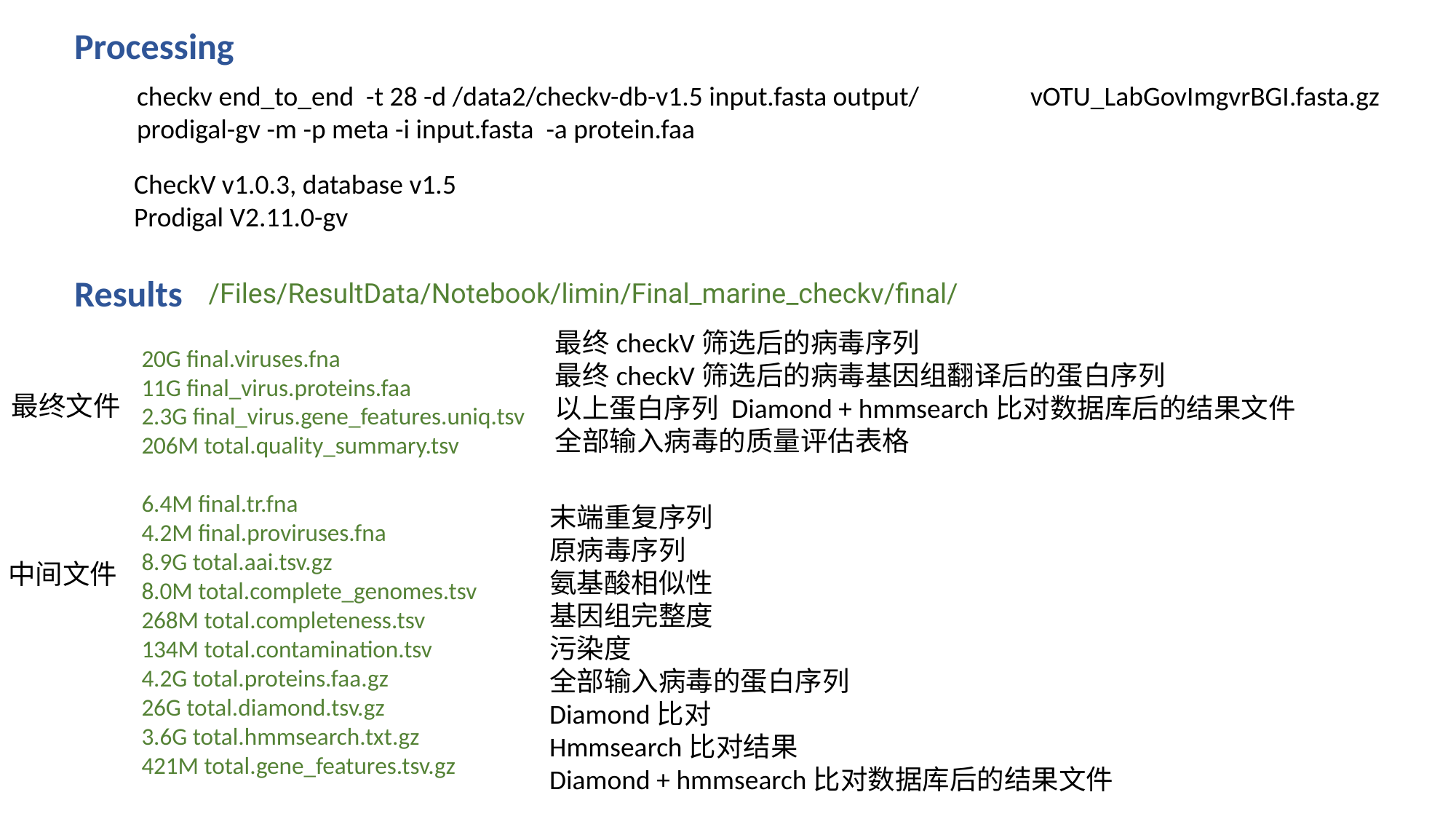

Processing
checkv end_to_end  -t 28 -d /data2/checkv-db-v1.5 input.fasta output/
prodigal-gv -m -p meta -i input.fasta  -a protein.faa
vOTU_LabGovImgvrBGI.fasta.gz
CheckV v1.0.3, database v1.5
Prodigal V2.11.0-gv
Results
/Files/ResultData/Notebook/limin/Final_marine_checkv/final/
最终checkV筛选后的病毒序列
最终checkV筛选后的病毒基因组翻译后的蛋白序列
以上蛋白序列 Diamond + hmmsearch比对数据库后的结果文件
全部输入病毒的质量评估表格
20G final.viruses.fna
11G final_virus.proteins.faa
2.3G final_virus.gene_features.uniq.tsv
206M total.quality_summary.tsv

6.4M final.tr.fna
4.2M final.proviruses.fna
8.9G total.aai.tsv.gz
8.0M total.complete_genomes.tsv
268M total.completeness.tsv
134M total.contamination.tsv
4.2G total.proteins.faa.gz
26G total.diamond.tsv.gz
3.6G total.hmmsearch.txt.gz
421M total.gene_features.tsv.gz
最终文件
末端重复序列
原病毒序列
氨基酸相似性
基因组完整度
污染度
全部输入病毒的蛋白序列
Diamond比对
Hmmsearch比对结果
Diamond + hmmsearch比对数据库后的结果文件
中间文件